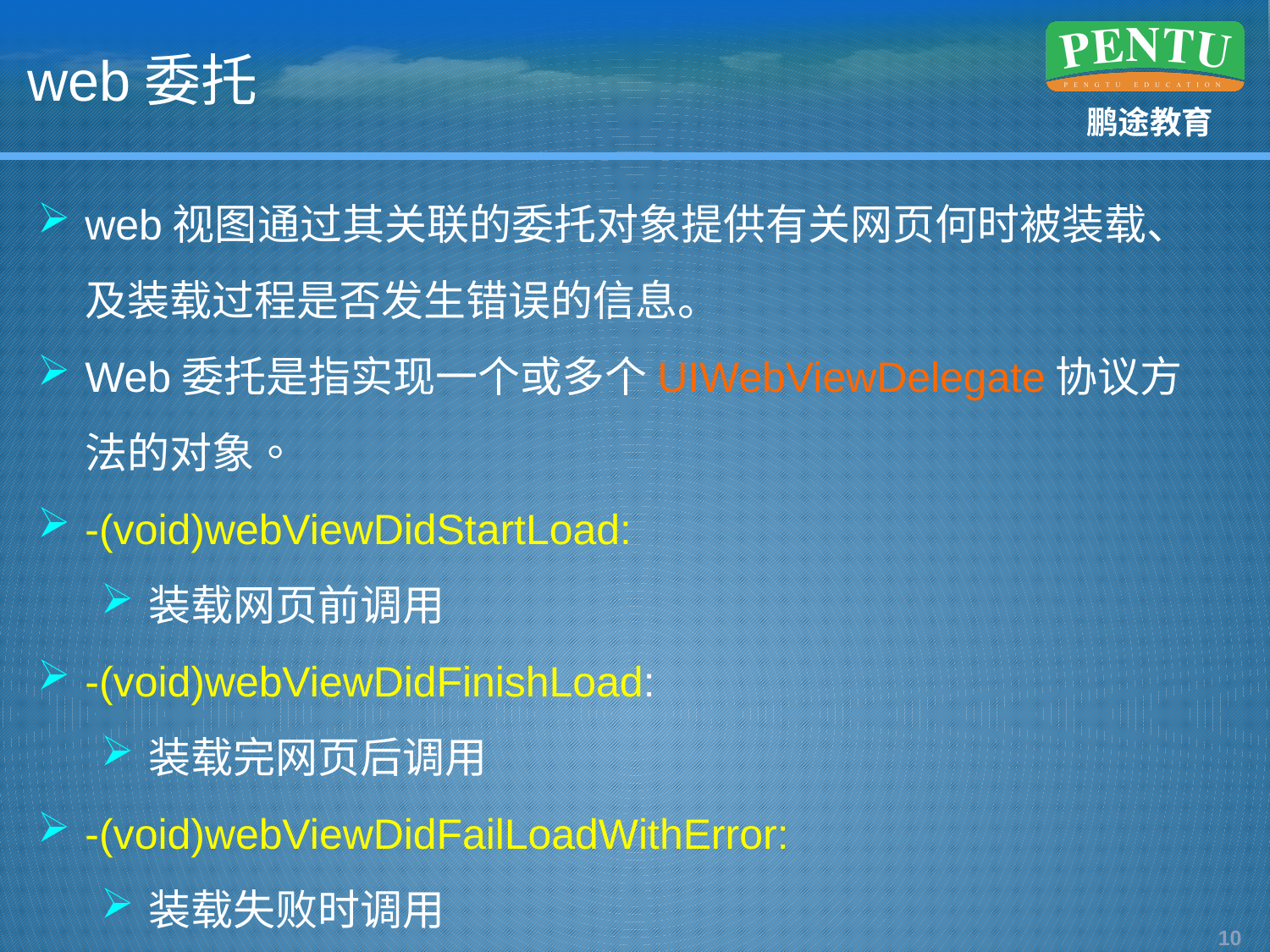

# web委托
web视图通过其关联的委托对象提供有关网页何时被装载、及装载过程是否发生错误的信息。
Web委托是指实现一个或多个UIWebViewDelegate协议方法的对象。
-(void)webViewDidStartLoad:
装载网页前调用
-(void)webViewDidFinishLoad:
装载完网页后调用
-(void)webViewDidFailLoadWithError:
装载失败时调用
10